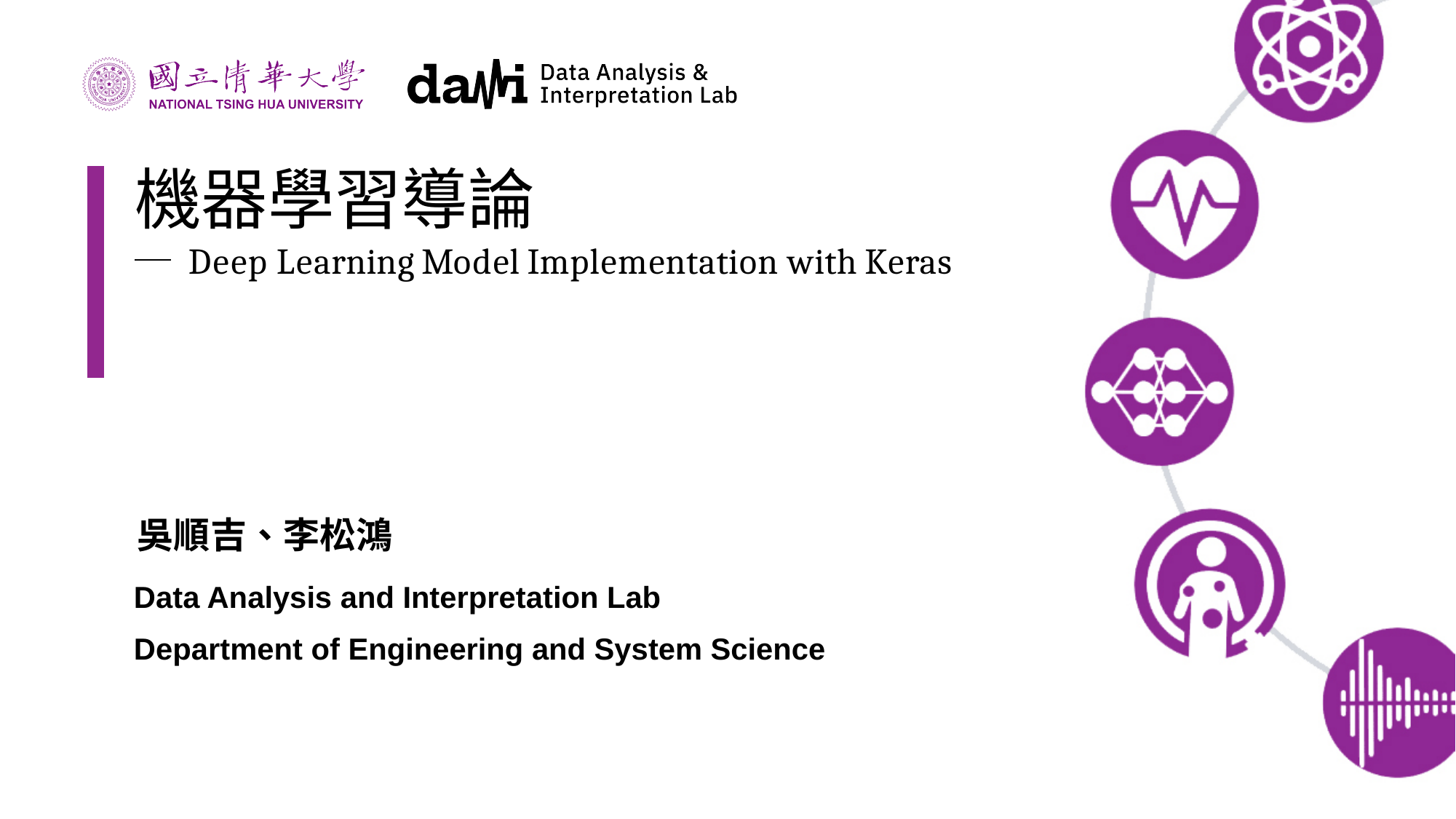

# 機器學習導論 ─ Deep Learning Model Implementation with Keras
吳順吉、李松鴻
Data Analysis and Interpretation Lab
Department of Engineering and System Science